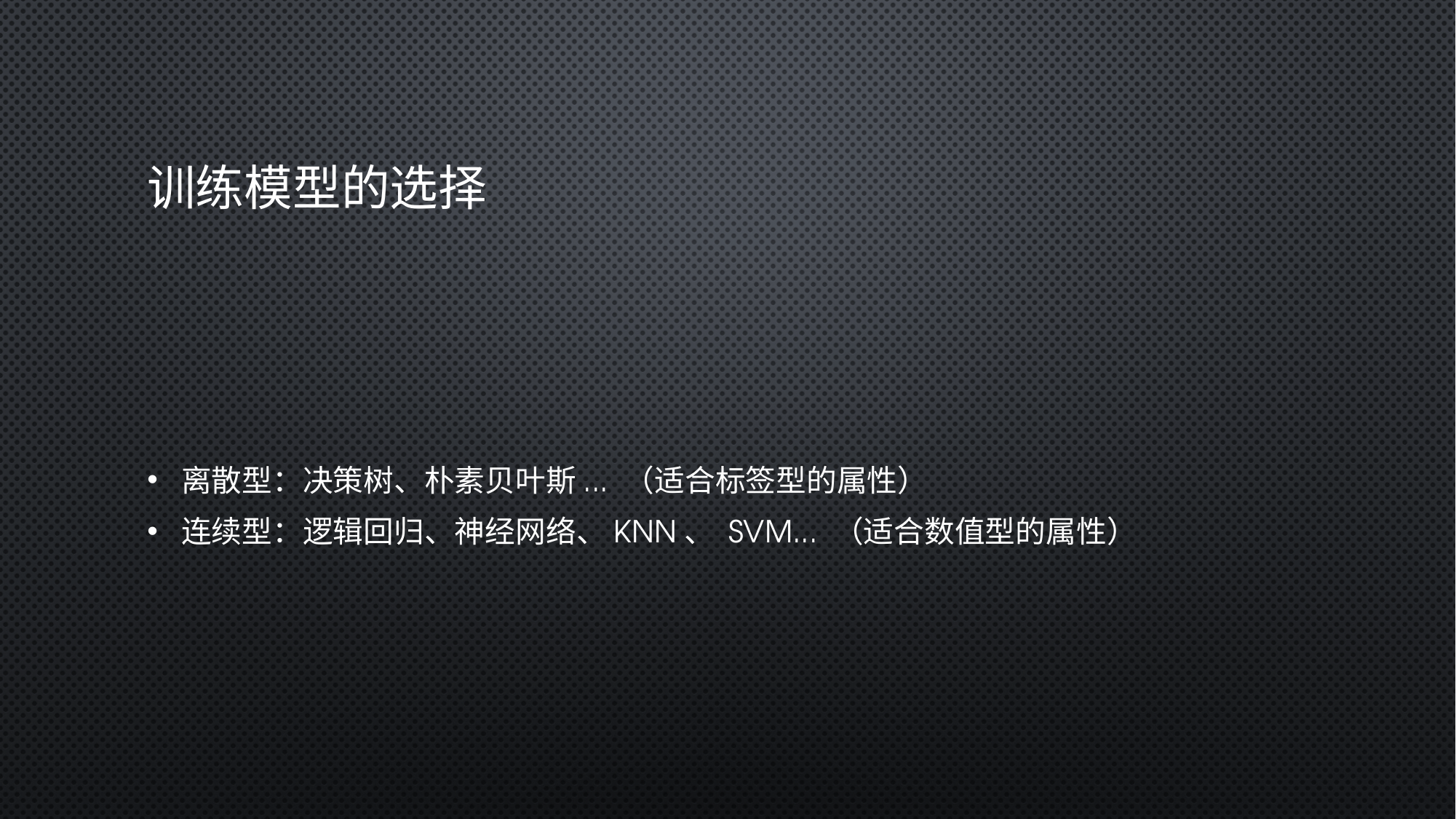

# 训练模型的选择
离散型：决策树、朴素贝叶斯... （适合标签型的属性）
连续型：逻辑回归、神经网络、KNN、 SVM... （适合数值型的属性）